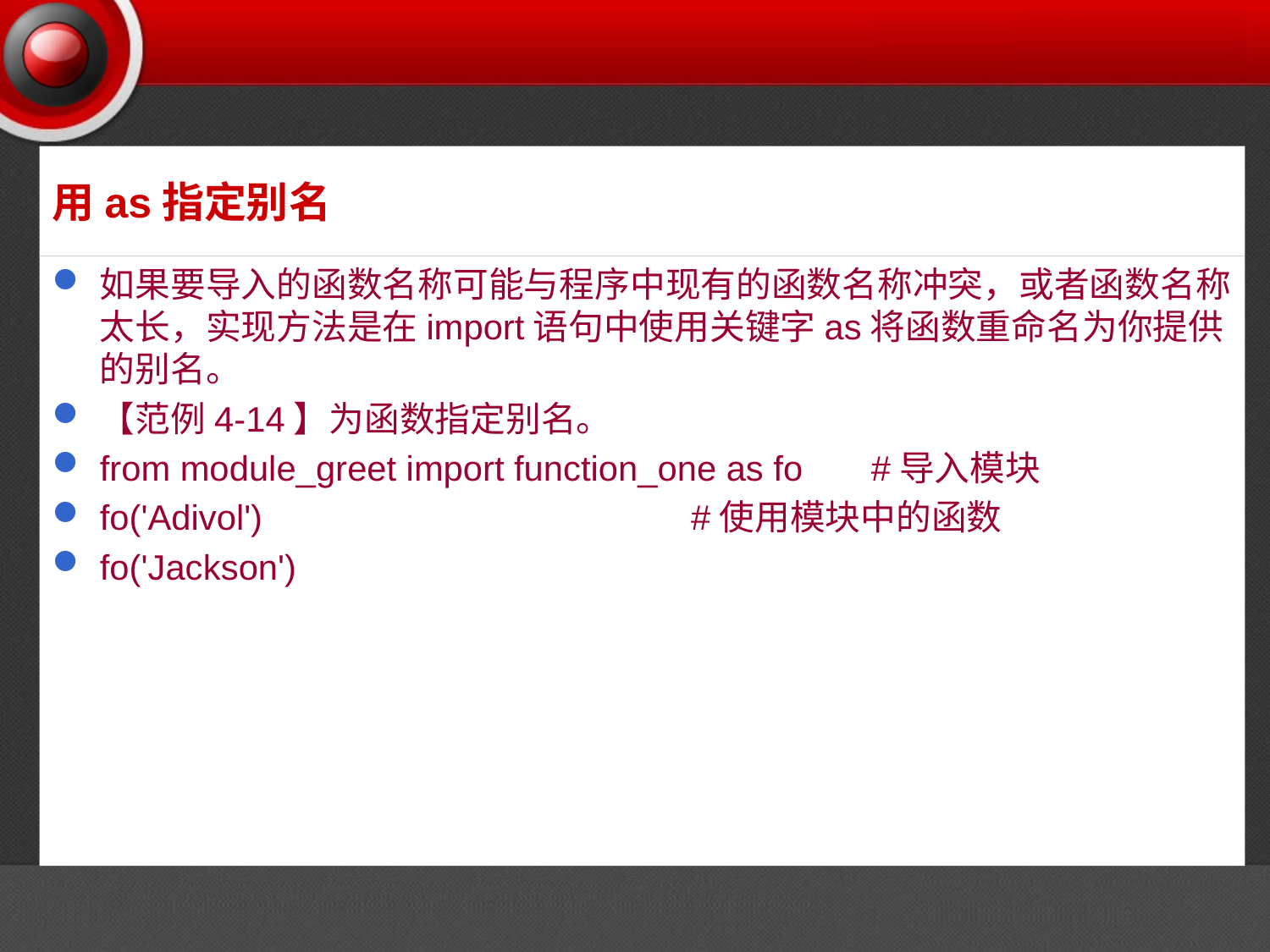

# 用as指定别名
如果要导入的函数名称可能与程序中现有的函数名称冲突，或者函数名称太长，实现方法是在import语句中使用关键字as将函数重命名为你提供的别名。
【范例4-14】为函数指定别名。
from module_greet import function_one as fo       #导入模块
fo('Adivol')                                            #使用模块中的函数
fo('Jackson')